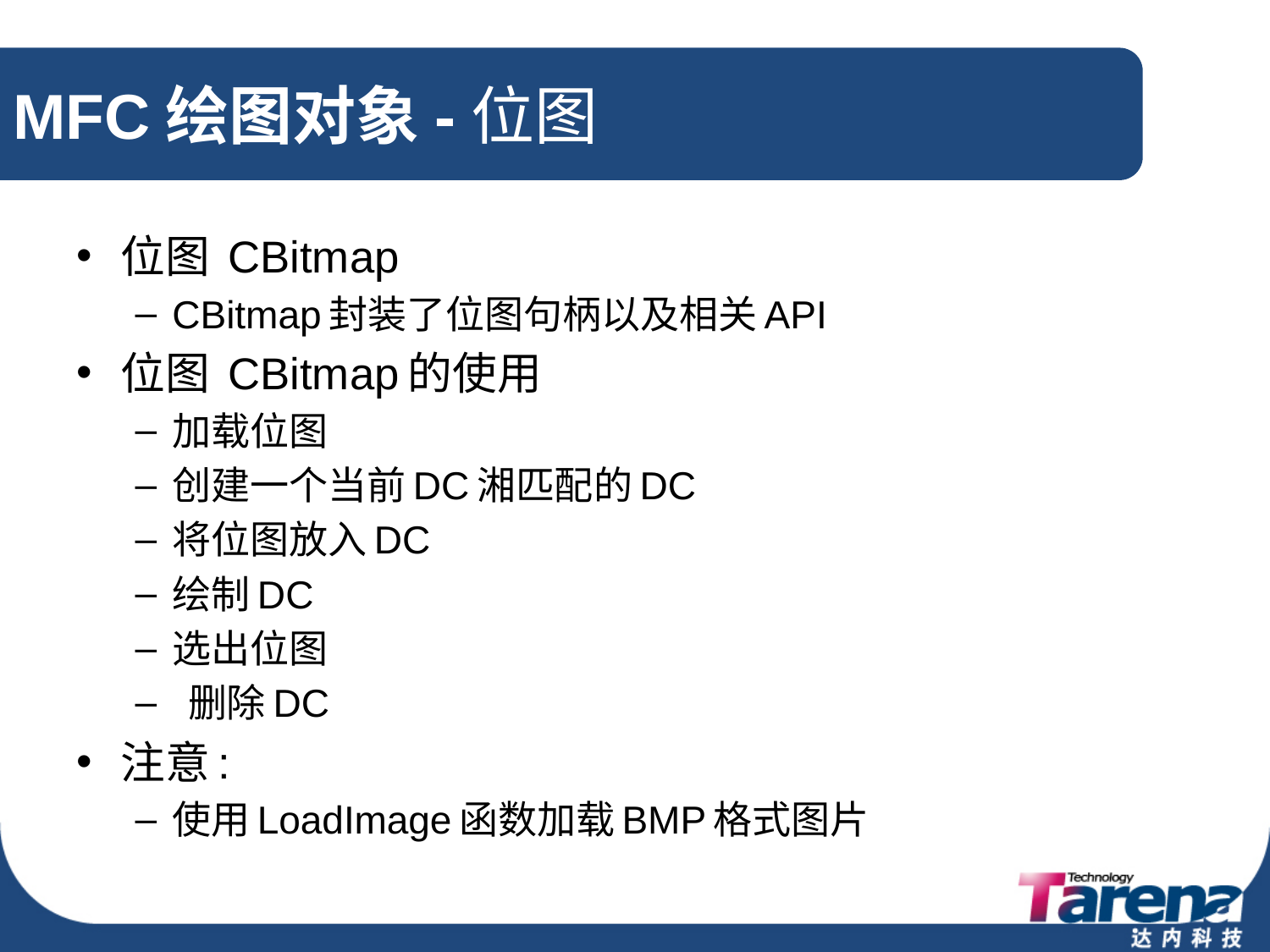

# MFC绘图对象-位图
位图 CBitmap
CBitmap封装了位图句柄以及相关API
位图 CBitmap的使用
加载位图
创建一个当前DC湘匹配的DC
将位图放入DC
绘制DC
选出位图
 删除DC
注意:
使用LoadImage函数加载BMP格式图片